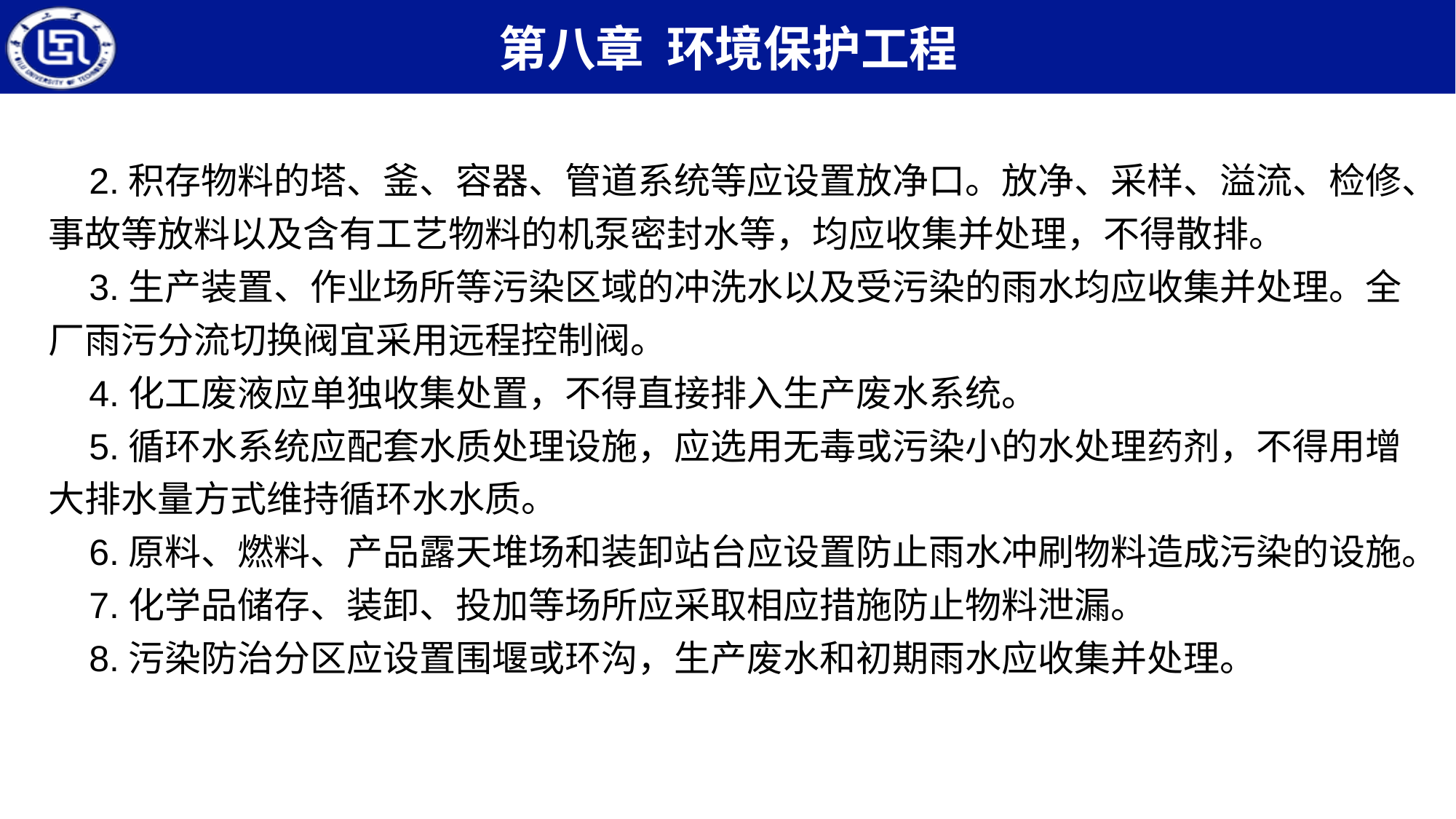

2.积存物料的塔、釜、容器、管道系统等应设置放净口。放净、采样、溢流、检修、事故等放料以及含有工艺物料的机泵密封水等，均应收集并处理，不得散排。
    3.生产装置、作业场所等污染区域的冲洗水以及受污染的雨水均应收集并处理。全厂雨污分流切换阀宜采用远程控制阀。
    4.化工废液应单独收集处置，不得直接排入生产废水系统。
    5.循环水系统应配套水质处理设施，应选用无毒或污染小的水处理药剂，不得用增大排水量方式维持循环水水质。
    6.原料、燃料、产品露天堆场和装卸站台应设置防止雨水冲刷物料造成污染的设施。
    7.化学品储存、装卸、投加等场所应采取相应措施防止物料泄漏。
    8.污染防治分区应设置围堰或环沟，生产废水和初期雨水应收集并处理。